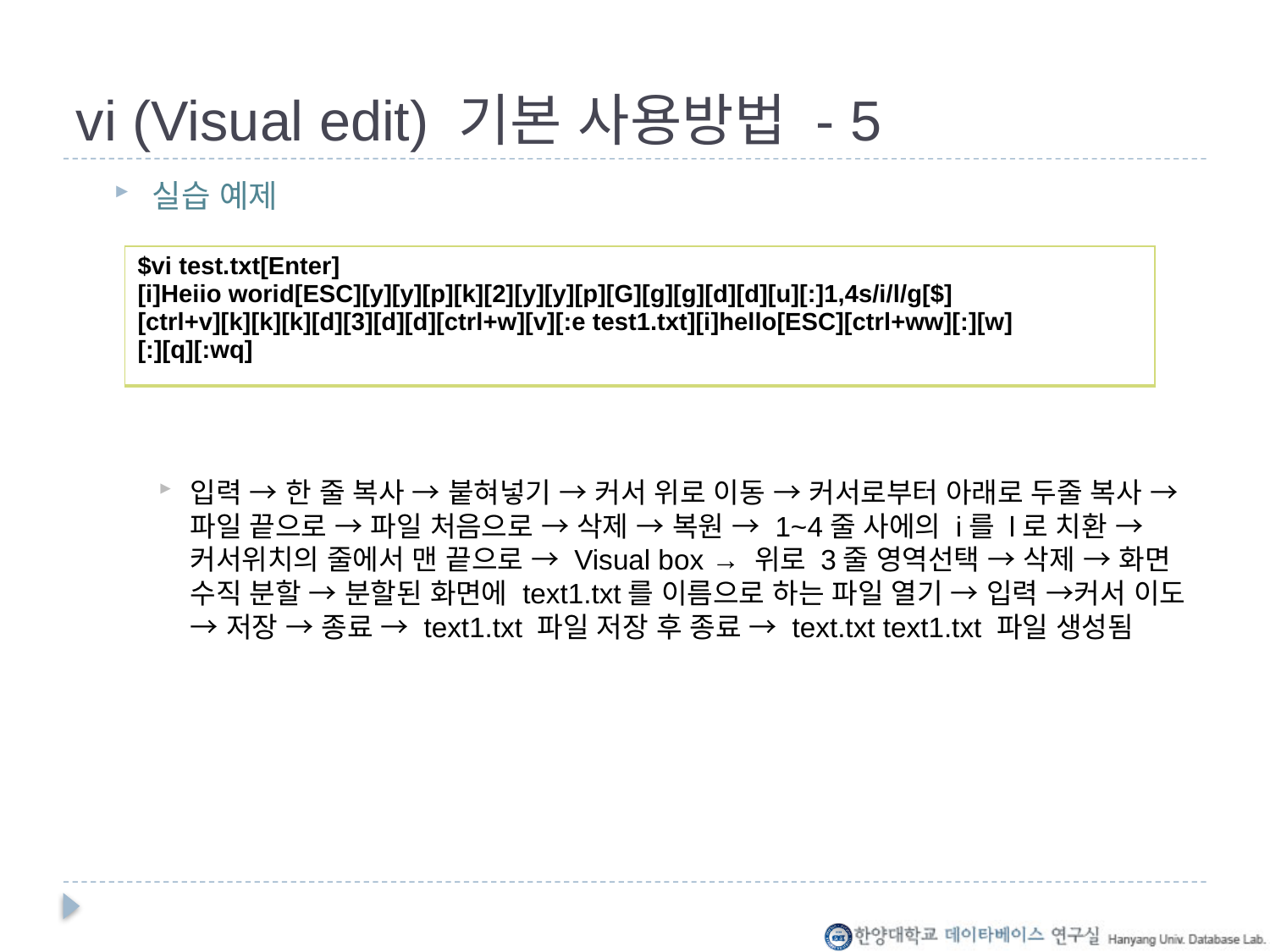

# vi (Visual edit) 기본 사용방법 - 5
실습 예제

입력 → 한 줄 복사 → 붙혀넣기 → 커서 위로 이동 → 커서로부터 아래로 두줄 복사 → 파일 끝으로 → 파일 처음으로 → 삭제 → 복원 → 1~4줄 사에의 i를 l로 치환 → 커서위치의 줄에서 맨 끝으로 → Visual box → 위로 3줄 영역선택 → 삭제 → 화면 수직 분할 → 분할된 화면에 text1.txt를 이름으로 하는 파일 열기 → 입력 →커서 이도 → 저장 → 종료 → text1.txt 파일 저장 후 종료 → text.txt text1.txt 파일 생성됨

| $vi test.txt[Enter] [i]Heiio worid[ESC][y][y][p][k][2][y][y][p][G][g][g][d][d][u][:]1,4s/i/l/g[$] [ctrl+v][k][k][k][d][3][d][d][ctrl+w][v][:e test1.txt][i]hello[ESC][ctrl+ww][:][w] [:][q][:wq] |
| --- |